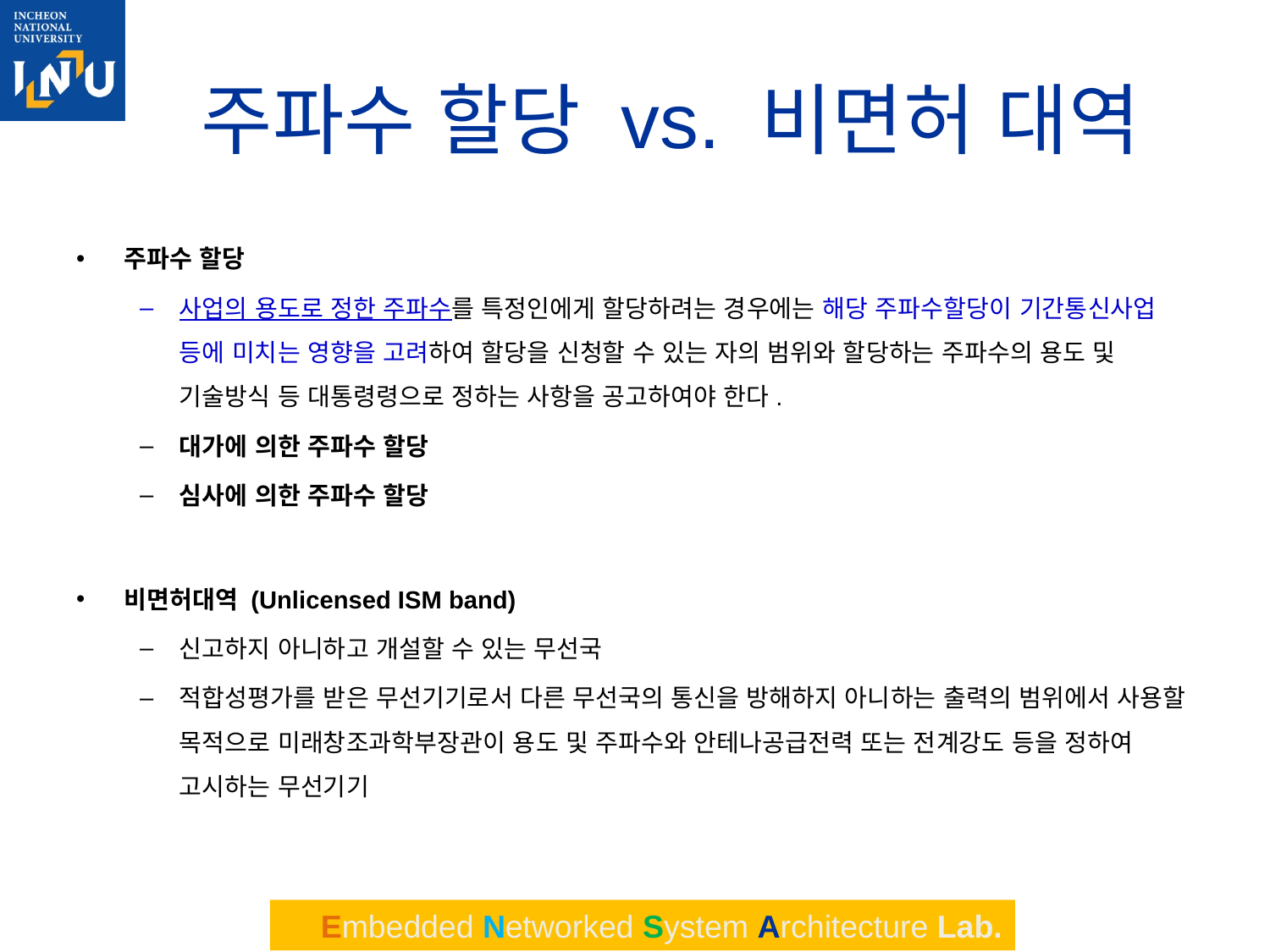

# 주파수 할당 vs. 비면허 대역
주파수 할당
사업의 용도로 정한 주파수를 특정인에게 할당하려는 경우에는 해당 주파수할당이 기간통신사업 등에 미치는 영향을 고려하여 할당을 신청할 수 있는 자의 범위와 할당하는 주파수의 용도 및 기술방식 등 대통령령으로 정하는 사항을 공고하여야 한다.
대가에 의한 주파수 할당
심사에 의한 주파수 할당

비면허대역 (Unlicensed ISM band)
신고하지 아니하고 개설할 수 있는 무선국
적합성평가를 받은 무선기기로서 다른 무선국의 통신을 방해하지 아니하는 출력의 범위에서 사용할 목적으로 미래창조과학부장관이 용도 및 주파수와 안테나공급전력 또는 전계강도 등을 정하여 고시하는 무선기기